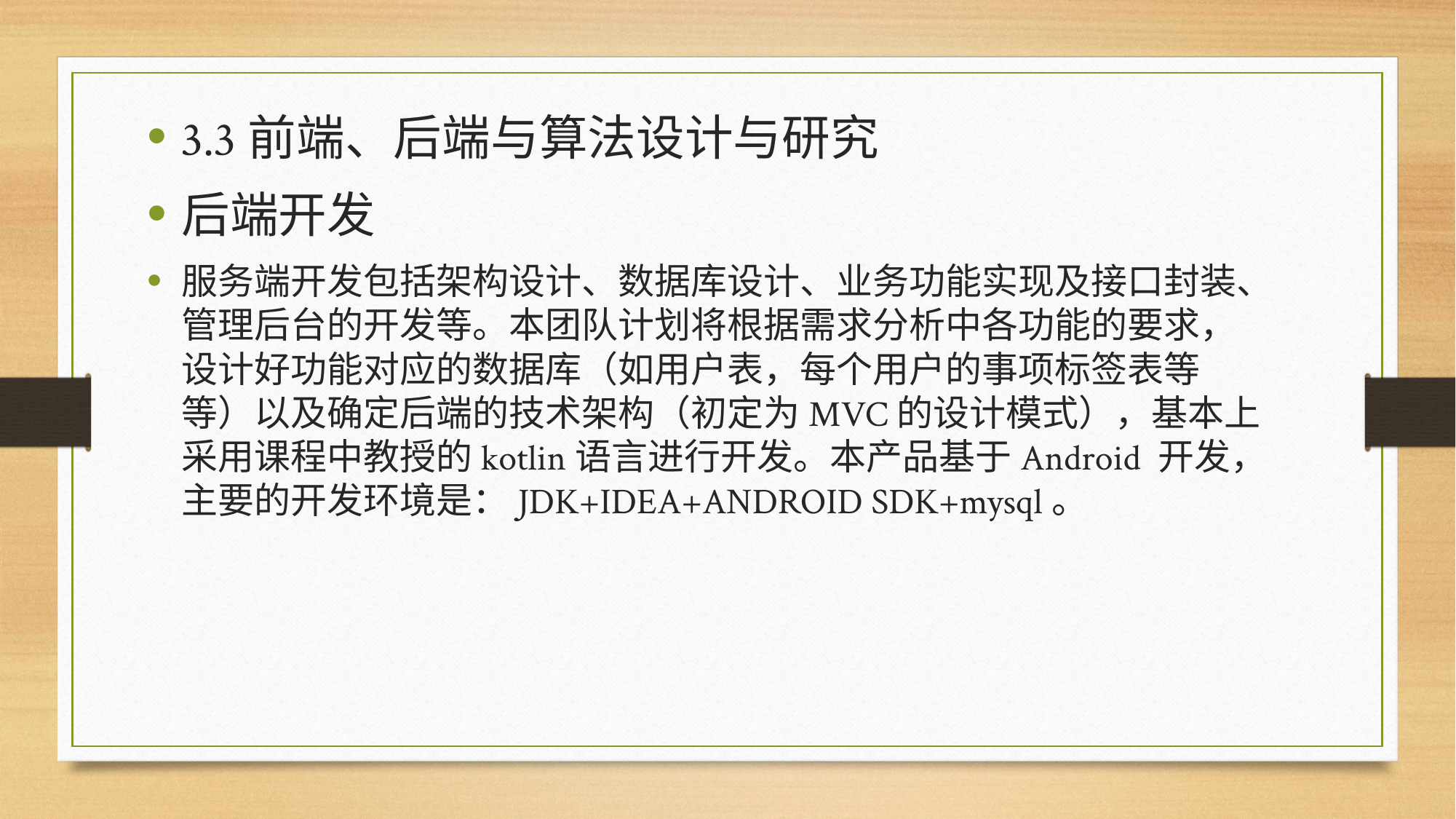

3.3前端、后端与算法设计与研究
后端开发
服务端开发包括架构设计、数据库设计、业务功能实现及接口封装、管理后台的开发等。本团队计划将根据需求分析中各功能的要求，设计好功能对应的数据库（如用户表，每个用户的事项标签表等等）以及确定后端的技术架构（初定为MVC的设计模式），基本上采用课程中教授的kotlin语言进行开发。本产品基于Android 开发，主要的开发环境是：JDK+IDEA+ANDROID SDK+mysql。